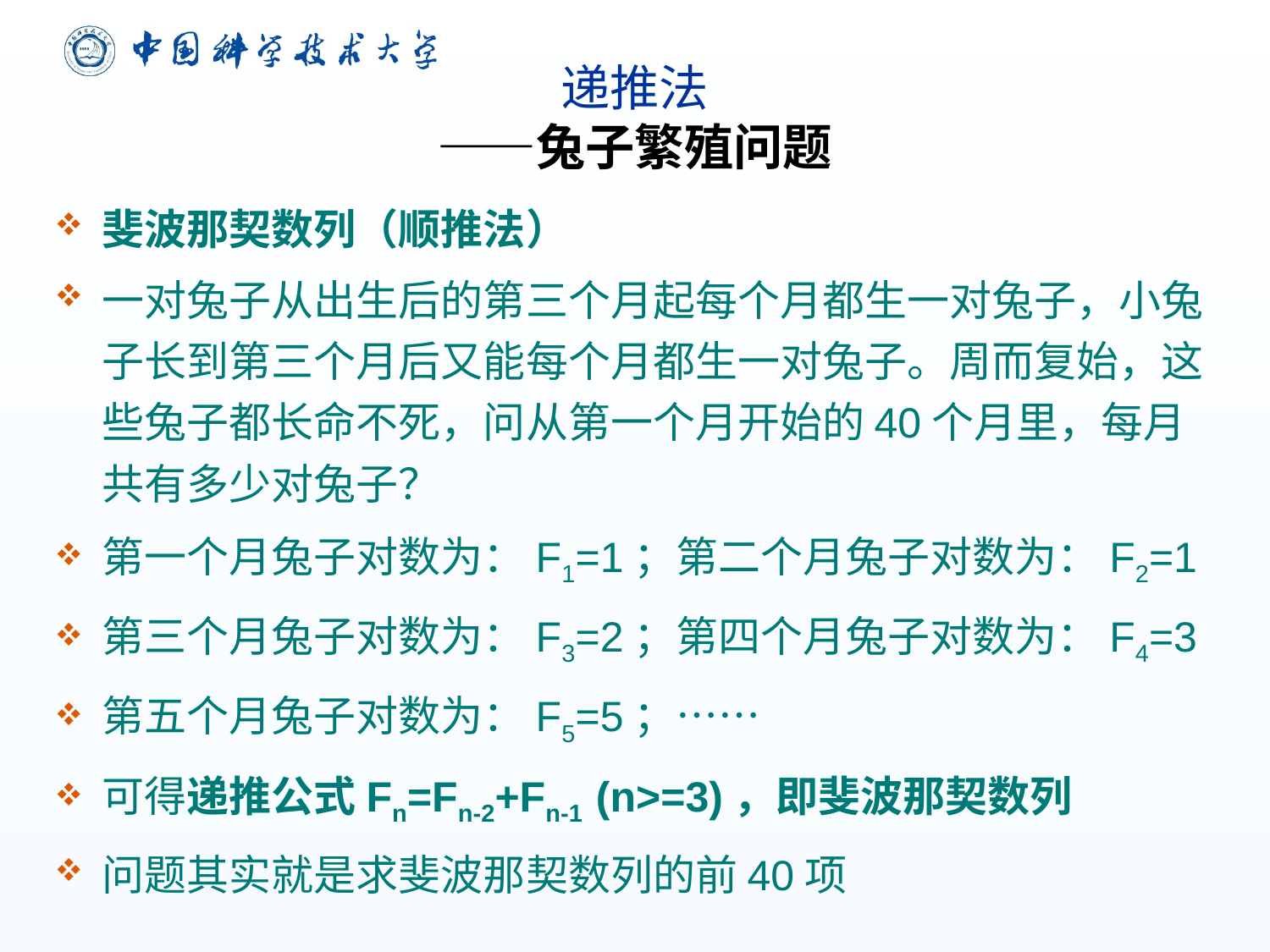

# 递推法 ——兔子繁殖问题
斐波那契数列（顺推法）
一对兔子从出生后的第三个月起每个月都生一对兔子，小兔子长到第三个月后又能每个月都生一对兔子。周而复始，这些兔子都长命不死，问从第一个月开始的40个月里，每月共有多少对兔子？
第一个月兔子对数为：F1=1；第二个月兔子对数为：F2=1
第三个月兔子对数为：F3=2；第四个月兔子对数为：F4=3
第五个月兔子对数为：F5=5；……
可得递推公式Fn=Fn-2+Fn-1  (n>=3)，即斐波那契数列
问题其实就是求斐波那契数列的前40项